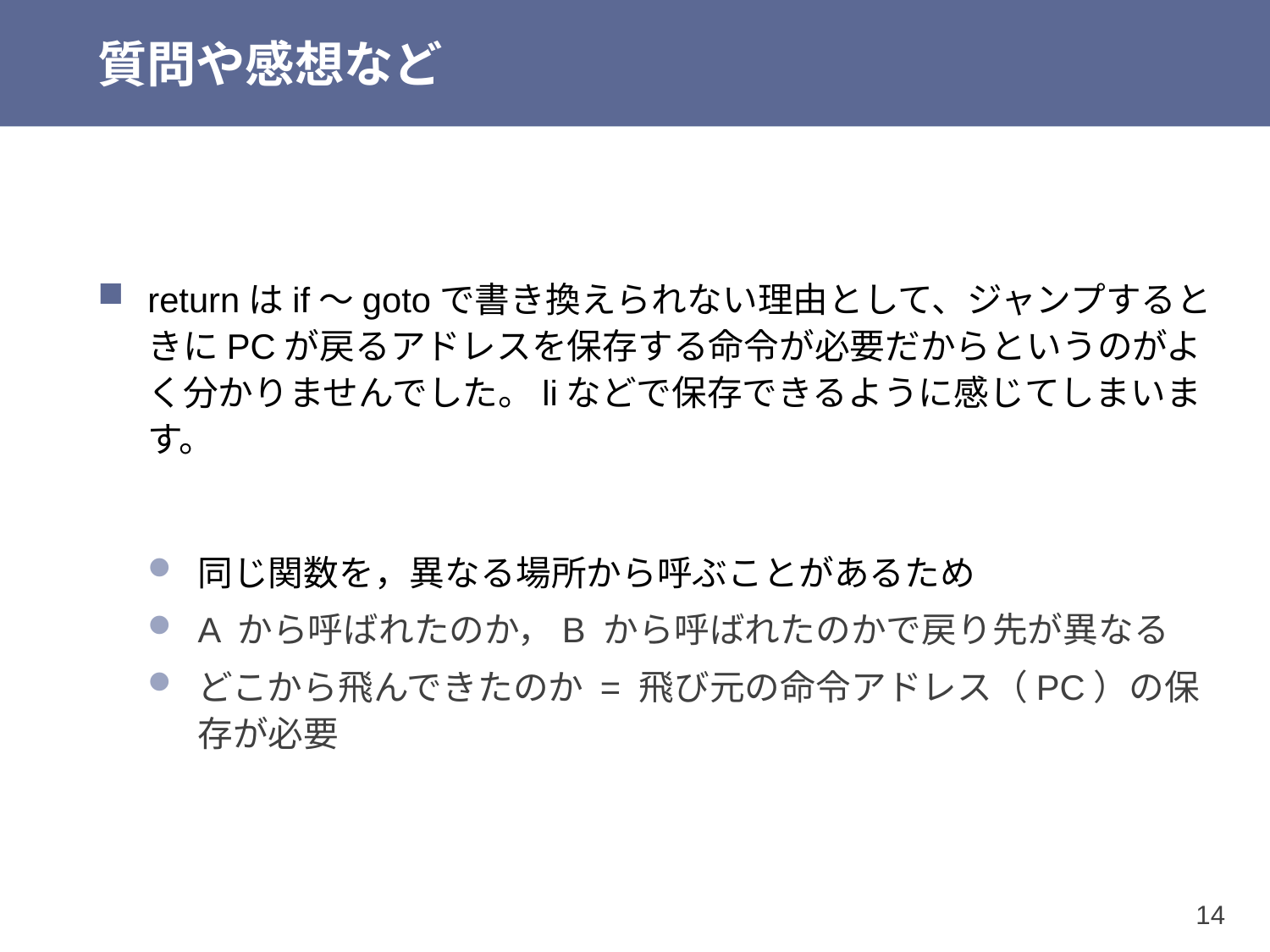

# 質問や感想など
returnはif〜gotoで書き換えられない理由として、ジャンプするときにPCが戻るアドレスを保存する命令が必要だからというのがよく分かりませんでした。liなどで保存できるように感じてしまいます。

同じ関数を，異なる場所から呼ぶことがあるため
A から呼ばれたのか，B から呼ばれたのかで戻り先が異なる
どこから飛んできたのか = 飛び元の命令アドレス（PC）の保存が必要